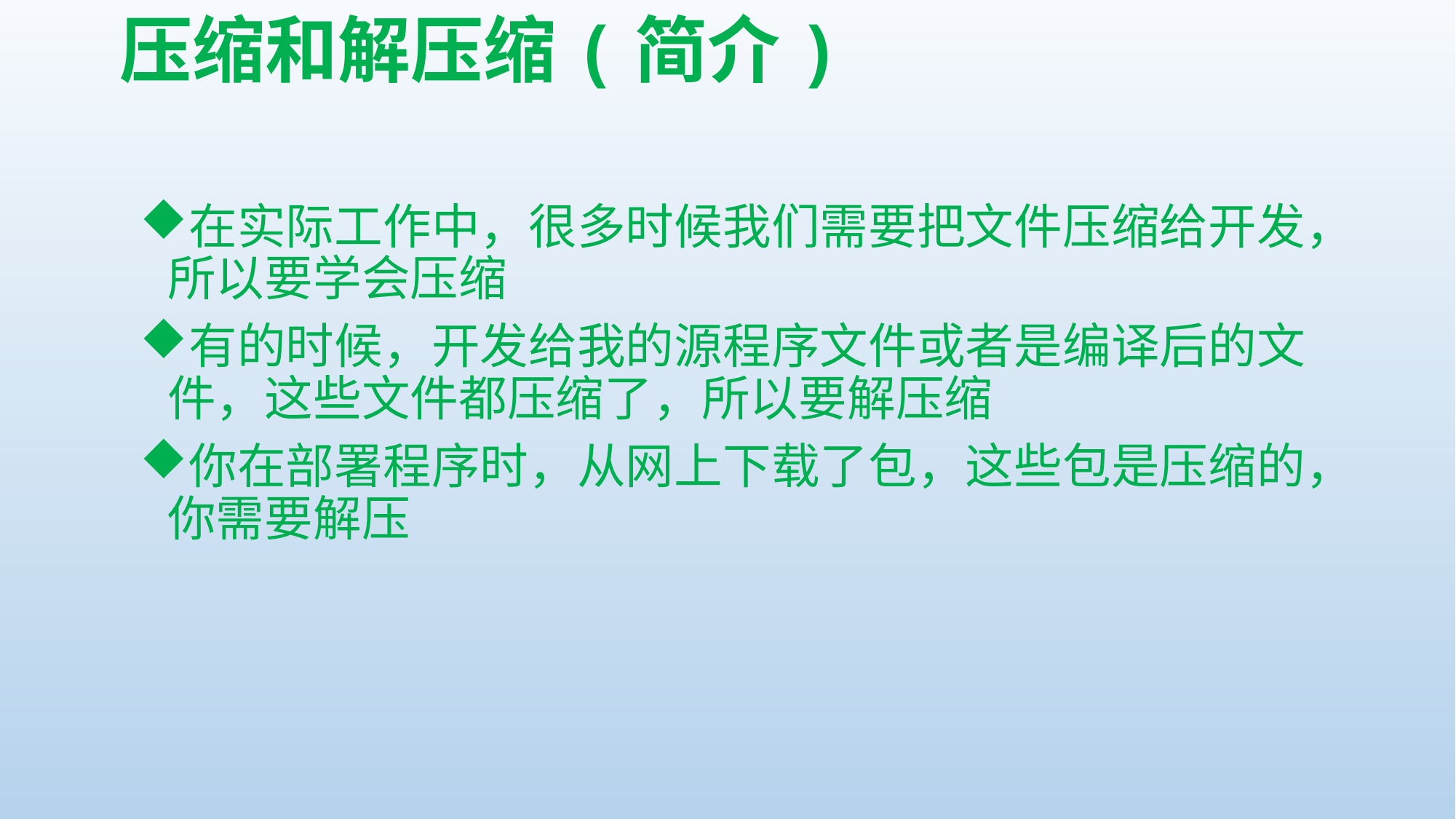

# 压缩和解压缩(简介)
在实际工作中，很多时候我们需要把文件压缩给开发，所以要学会压缩
有的时候，开发给我的源程序文件或者是编译后的文件，这些文件都压缩了，所以要解压缩
你在部署程序时，从网上下载了包，这些包是压缩的，你需要解压